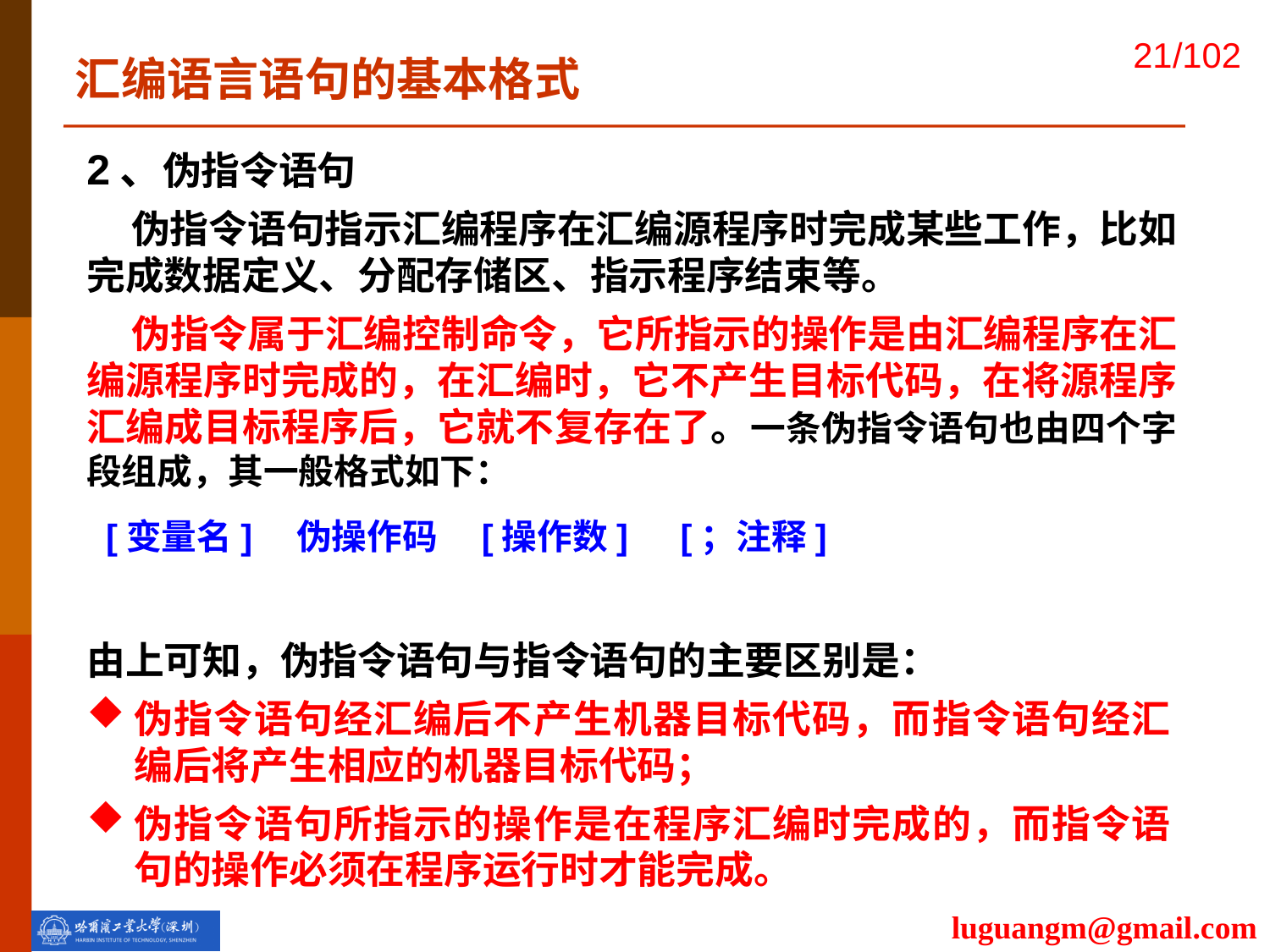

汇编语言语句的基本格式

2、伪指令语句
    伪指令语句指示汇编程序在汇编源程序时完成某些工作，比如完成数据定义、分配存储区、指示程序结束等。
    伪指令属于汇编控制命令，它所指示的操作是由汇编程序在汇编源程序时完成的，在汇编时，它不产生目标代码，在将源程序汇编成目标程序后，它就不复存在了。一条伪指令语句也由四个字段组成，其一般格式如下：
  [变量名]　伪操作码　[操作数]　[；注释]

由上可知，伪指令语句与指令语句的主要区别是：
伪指令语句经汇编后不产生机器目标代码，而指令语句经汇编后将产生相应的机器目标代码；
伪指令语句所指示的操作是在程序汇编时完成的，而指令语句的操作必须在程序运行时才能完成。